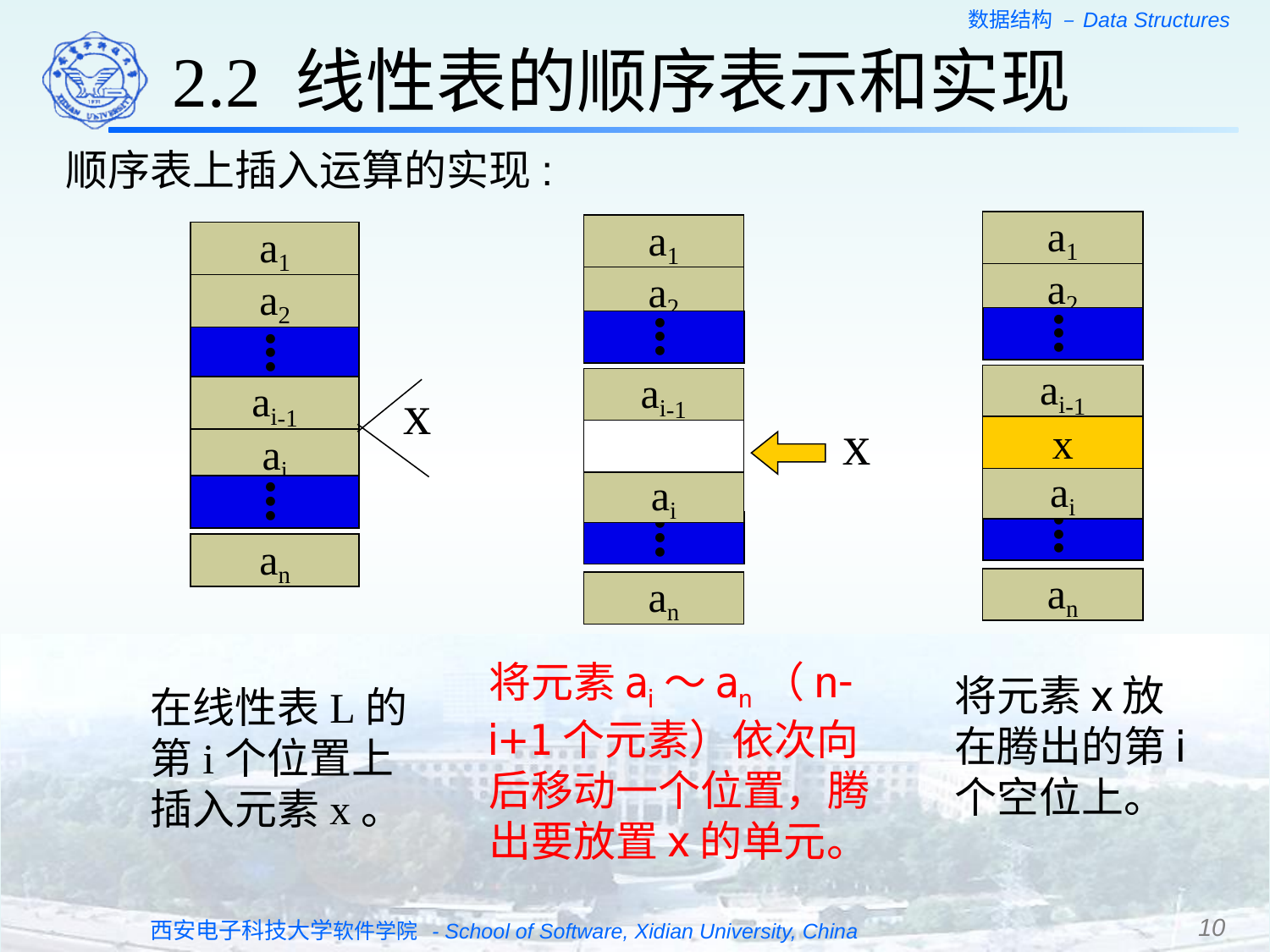

2.2 线性表的顺序表示和实现
顺序表上插入运算的实现:
a1
...
a2
ai-1
x
...
ai
an
将元素x放在腾出的第i个空位上。
a1
...
a2
ai-1

...
ai
an
将元素ai～an（n-i+1个元素）依次向后移动一个位置，腾出要放置x的单元。
a1
...
a2
...
ai-1
ai
an

x

在线性表L的第i个位置上插入元素x。
x

10